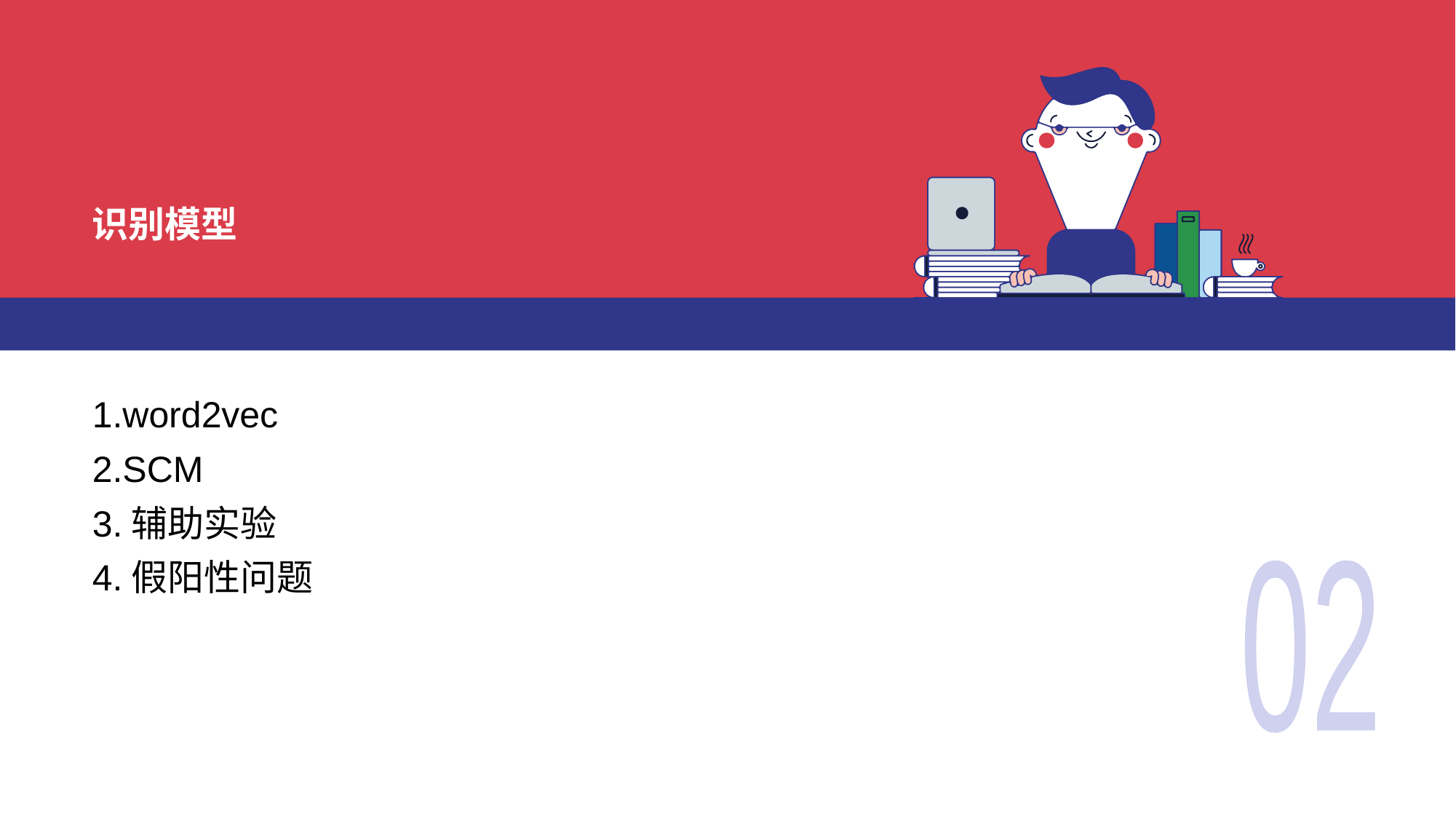

# 识别模型
1.word2vec
2.SCM
3.辅助实验
4.假阳性问题
02